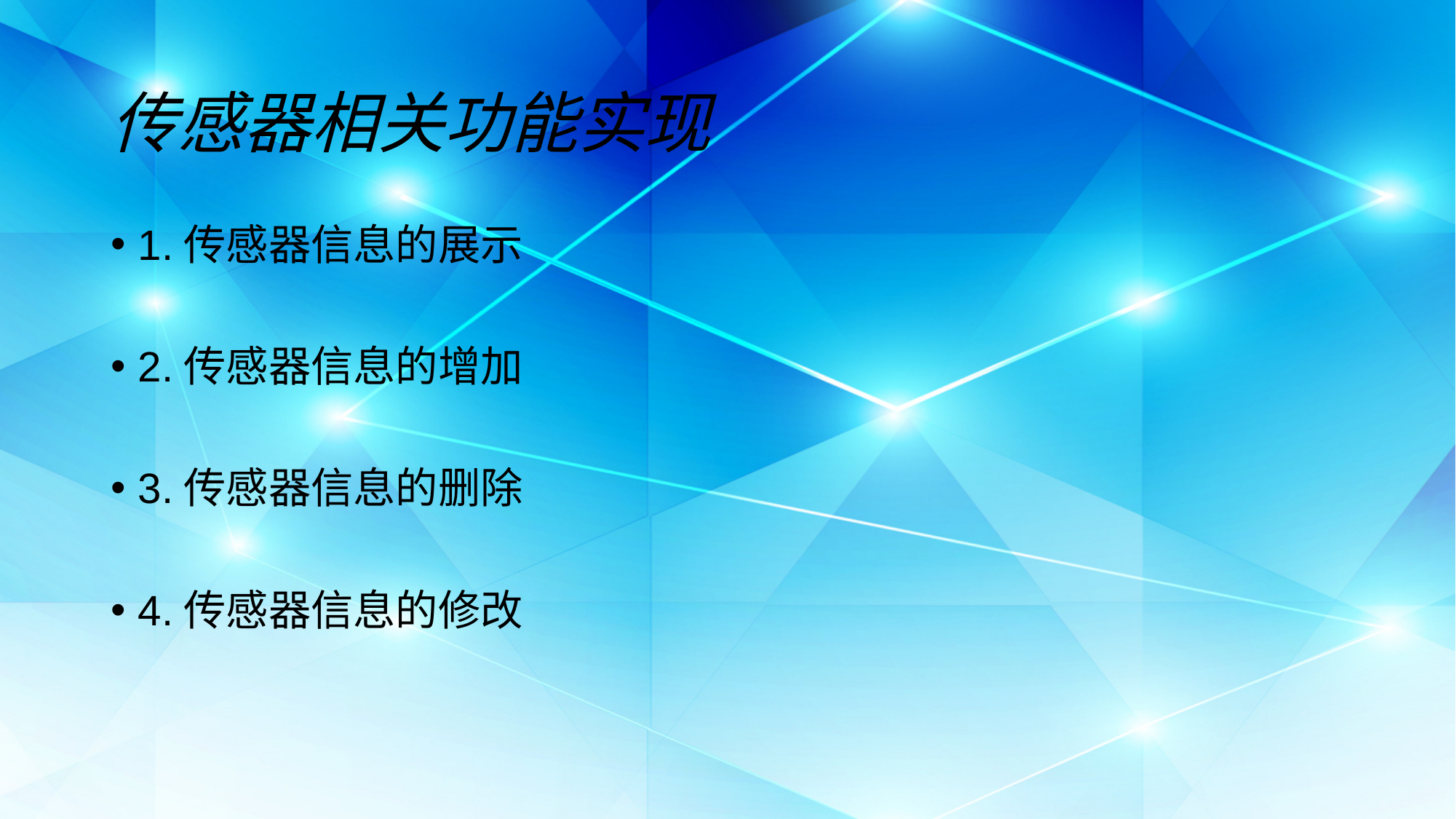

# 传感器相关功能实现
1.传感器信息的展示

2.传感器信息的增加

3.传感器信息的删除

4.传感器信息的修改